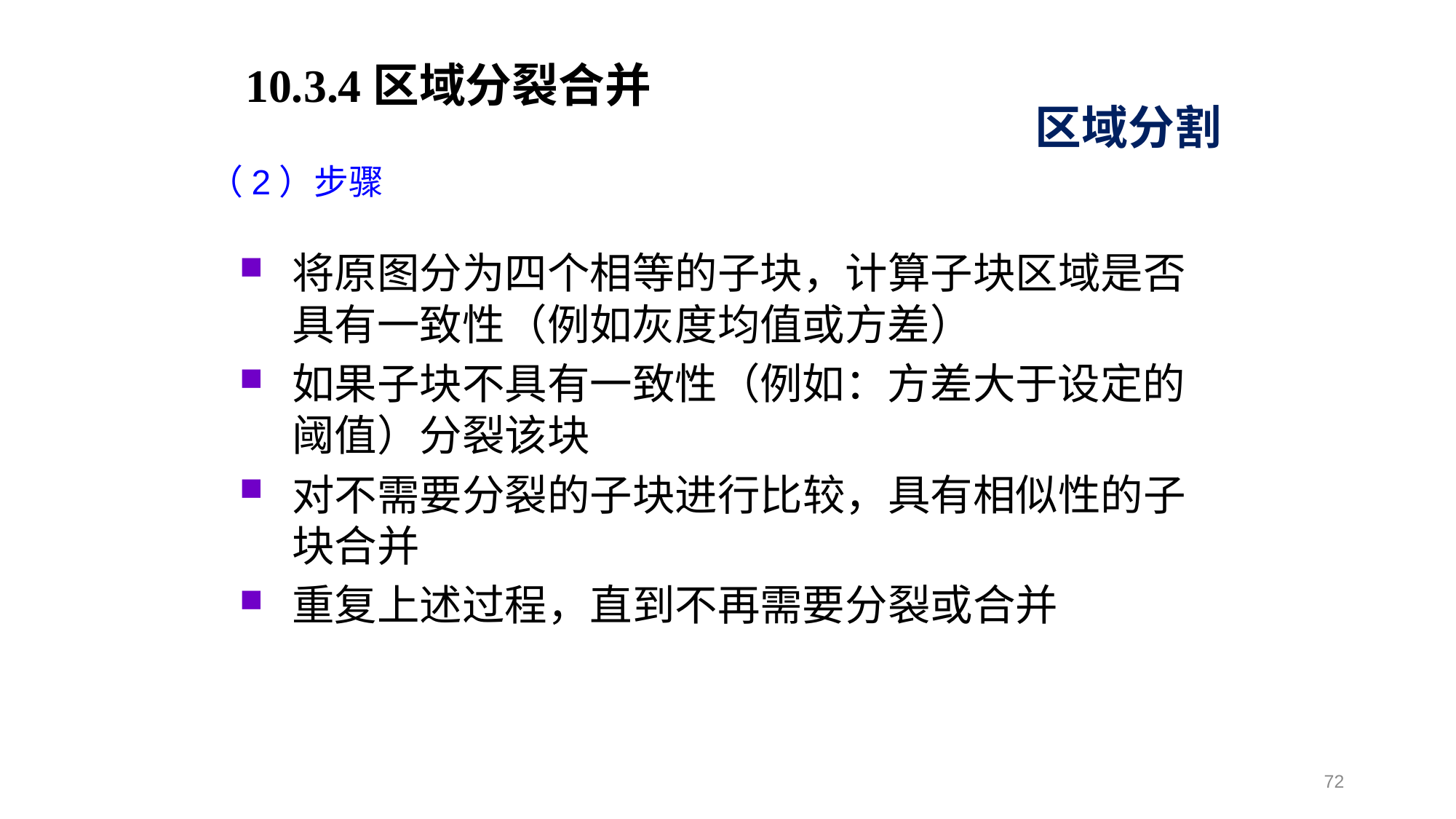

10.3.4区域分裂合并
区域分割
（2）步骤
将原图分为四个相等的子块，计算子块区域是否具有一致性（例如灰度均值或方差）
如果子块不具有一致性（例如：方差大于设定的阈值）分裂该块
对不需要分裂的子块进行比较，具有相似性的子块合并
重复上述过程，直到不再需要分裂或合并
72